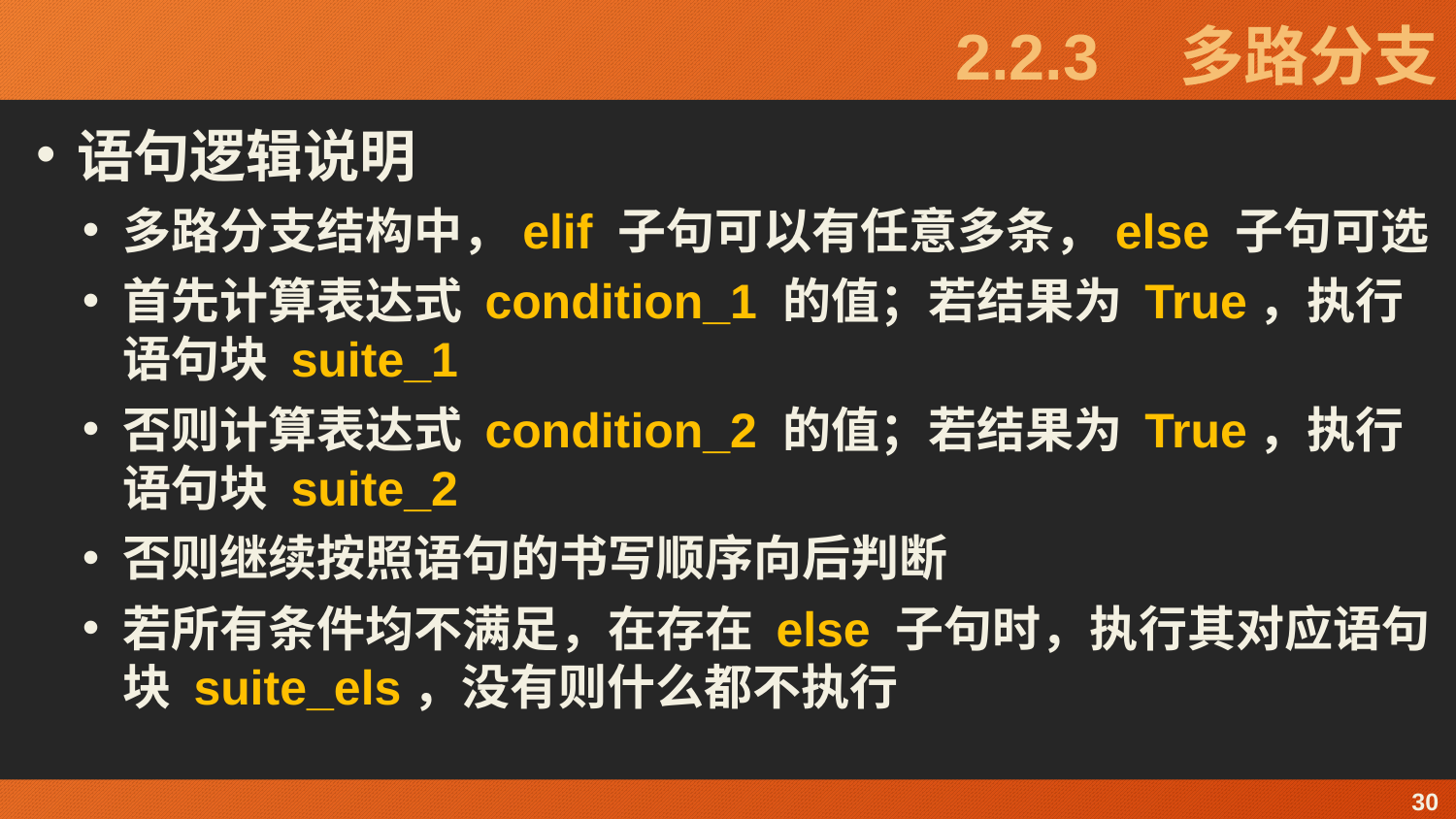

# 2.2.3　多路分支
语句逻辑说明
多路分支结构中，elif 子句可以有任意多条，else 子句可选
首先计算表达式 condition_1 的值；若结果为 True，执行语句块 suite_1
否则计算表达式 condition_2 的值；若结果为 True，执行语句块 suite_2
否则继续按照语句的书写顺序向后判断
若所有条件均不满足，在存在 else 子句时，执行其对应语句块 suite_els，没有则什么都不执行
30